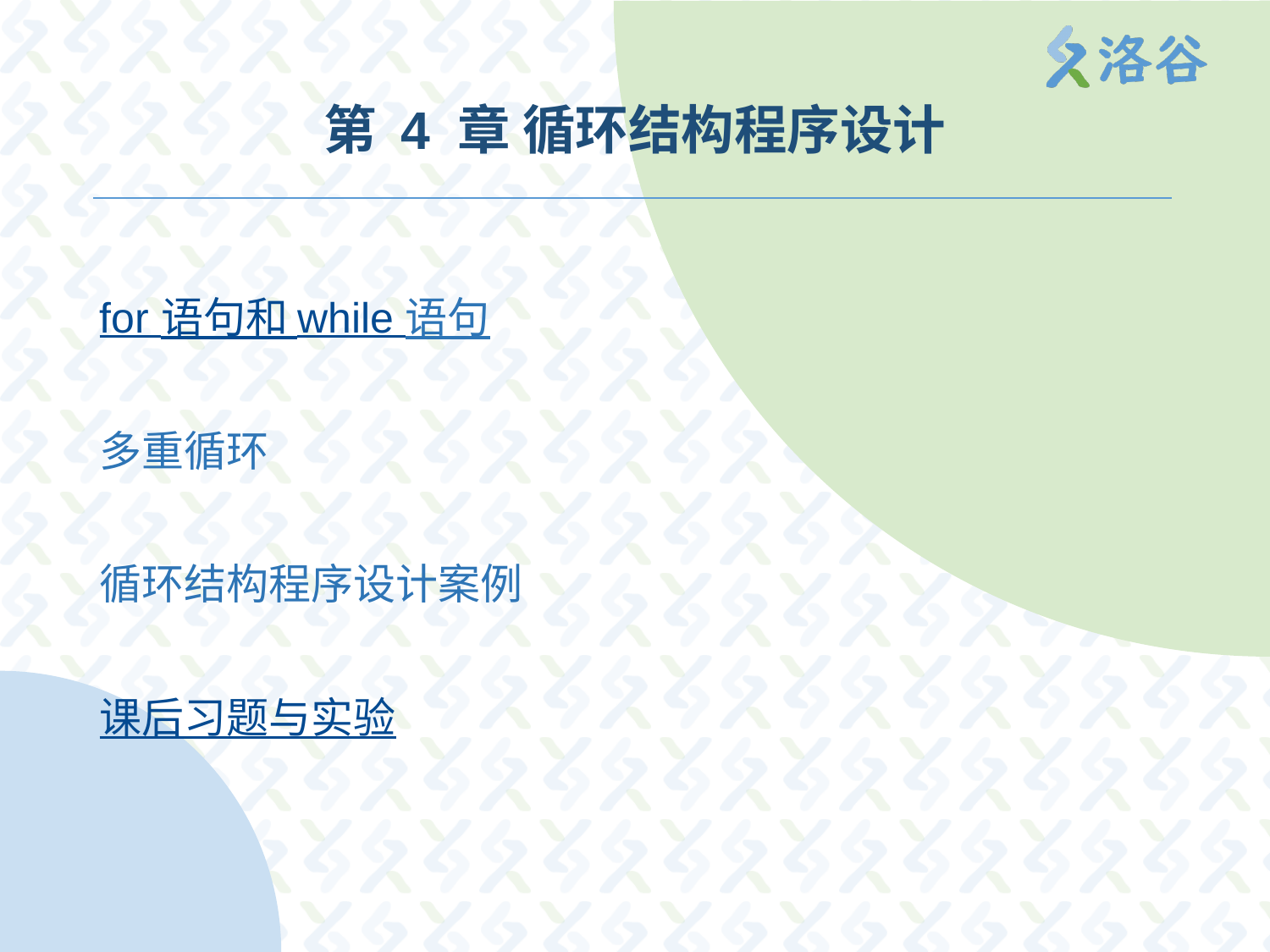

# 第 4 章 循环结构程序设计
for 语句和 while 语句
多重循环
循环结构程序设计案例
课后习题与实验